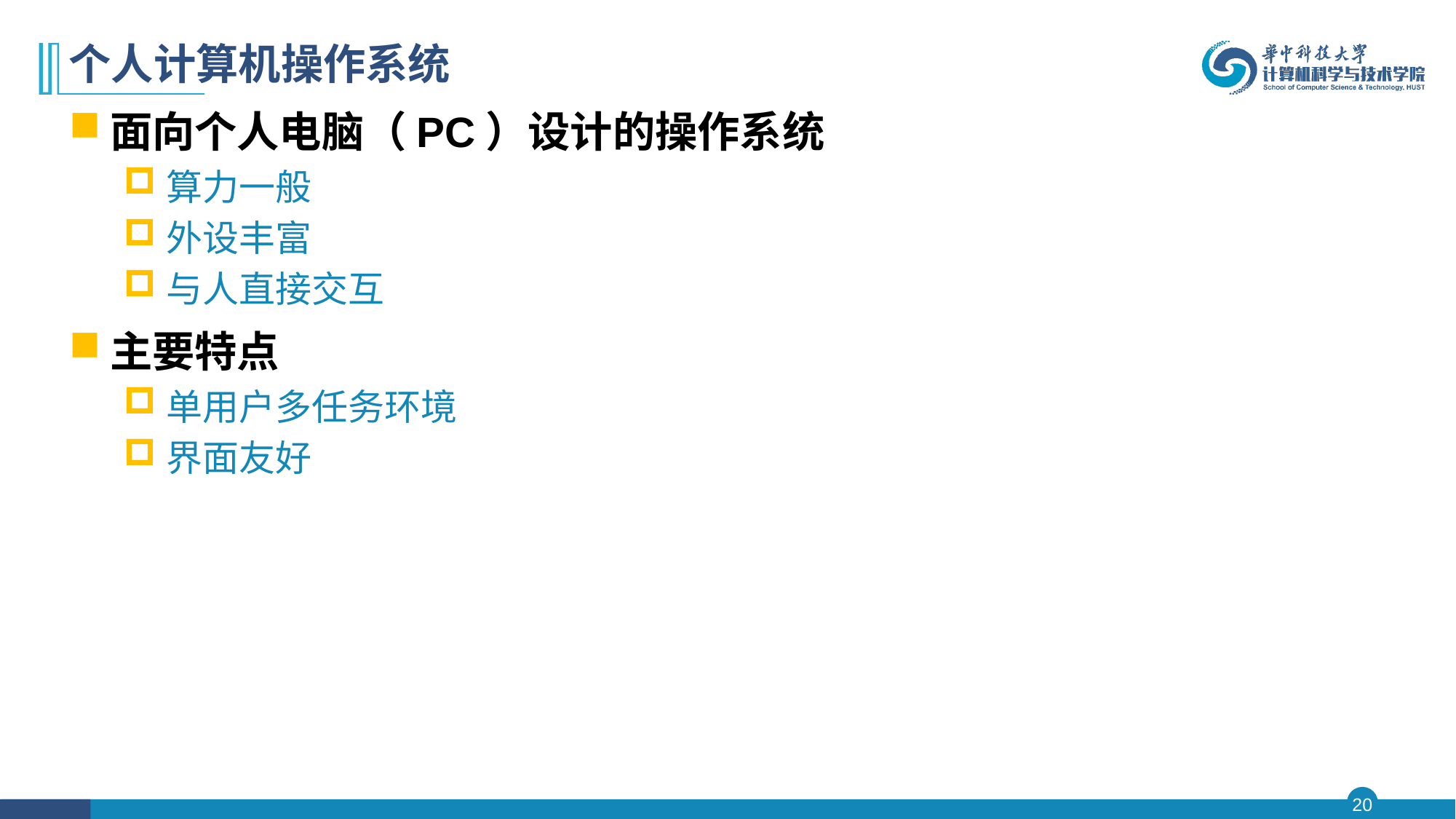

# 个人计算机操作系统
面向个人电脑（PC）设计的操作系统
算力一般
外设丰富
与人直接交互
主要特点
单用户多任务环境
界面友好